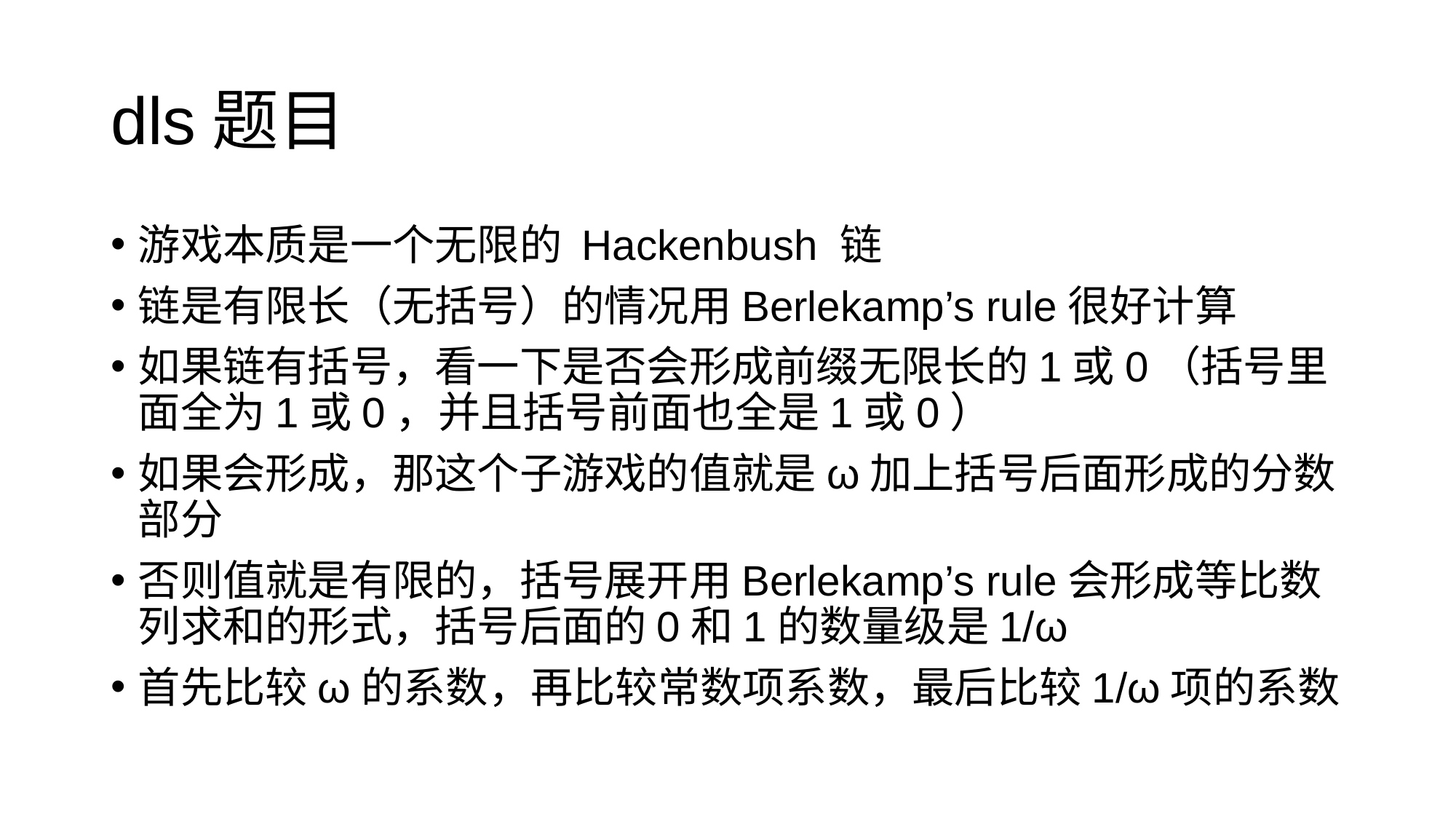

# dls题目
游戏本质是一个无限的 Hackenbush 链
链是有限长（无括号）的情况用Berlekamp’s rule很好计算
如果链有括号，看一下是否会形成前缀无限长的1或0（括号里面全为1或0，并且括号前面也全是1或0）
如果会形成，那这个子游戏的值就是ω加上括号后面形成的分数部分
否则值就是有限的，括号展开用Berlekamp’s rule会形成等比数列求和的形式，括号后面的0和1的数量级是1/ω
首先比较ω的系数，再比较常数项系数，最后比较1/ω项的系数